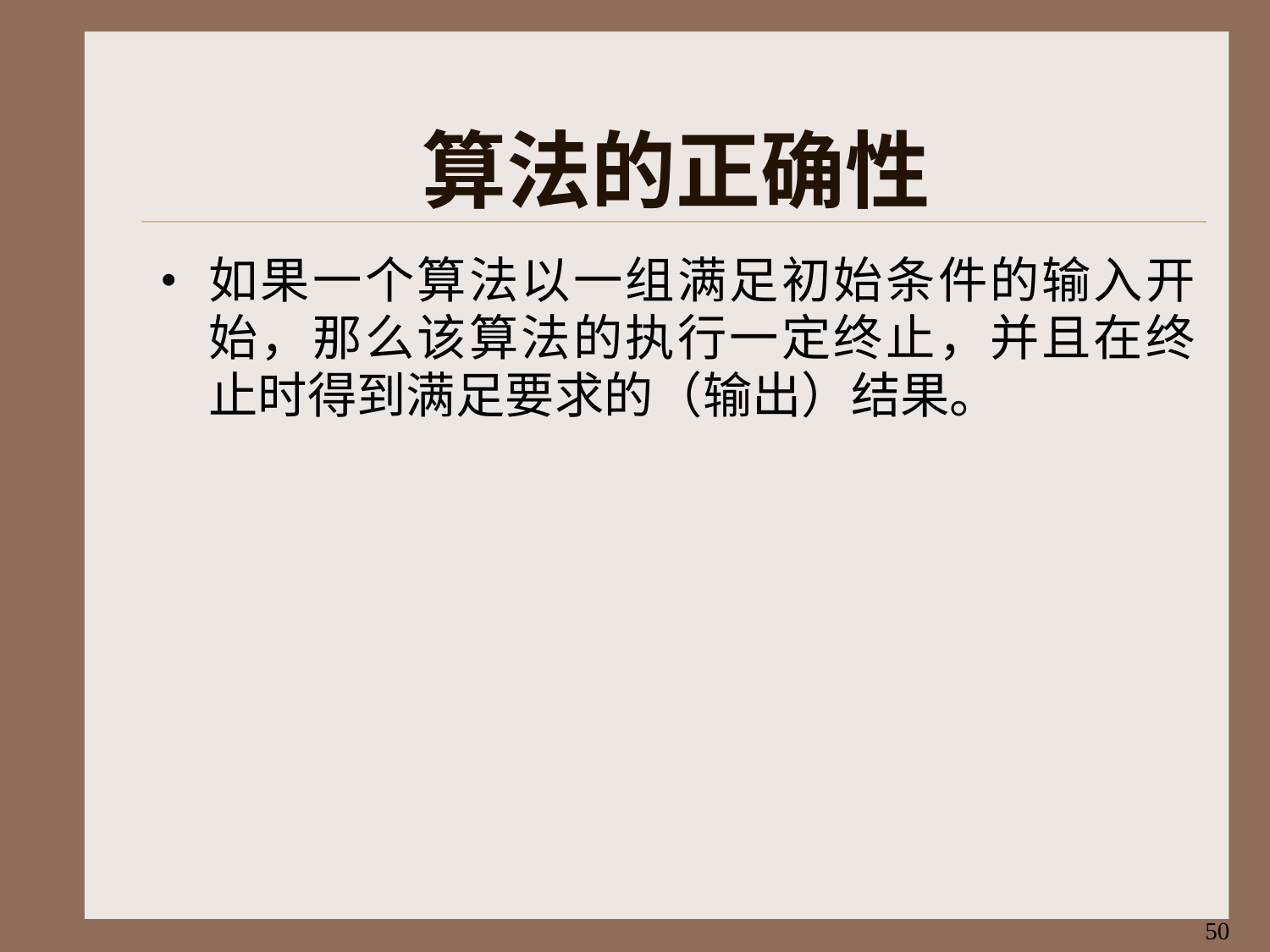

# 算法的正确性

如果一个算法以一组满足初始条件的输入开 始，那么该算法的执行一定终止，并且在终 止时得到满足要求的（输出）结果。
50